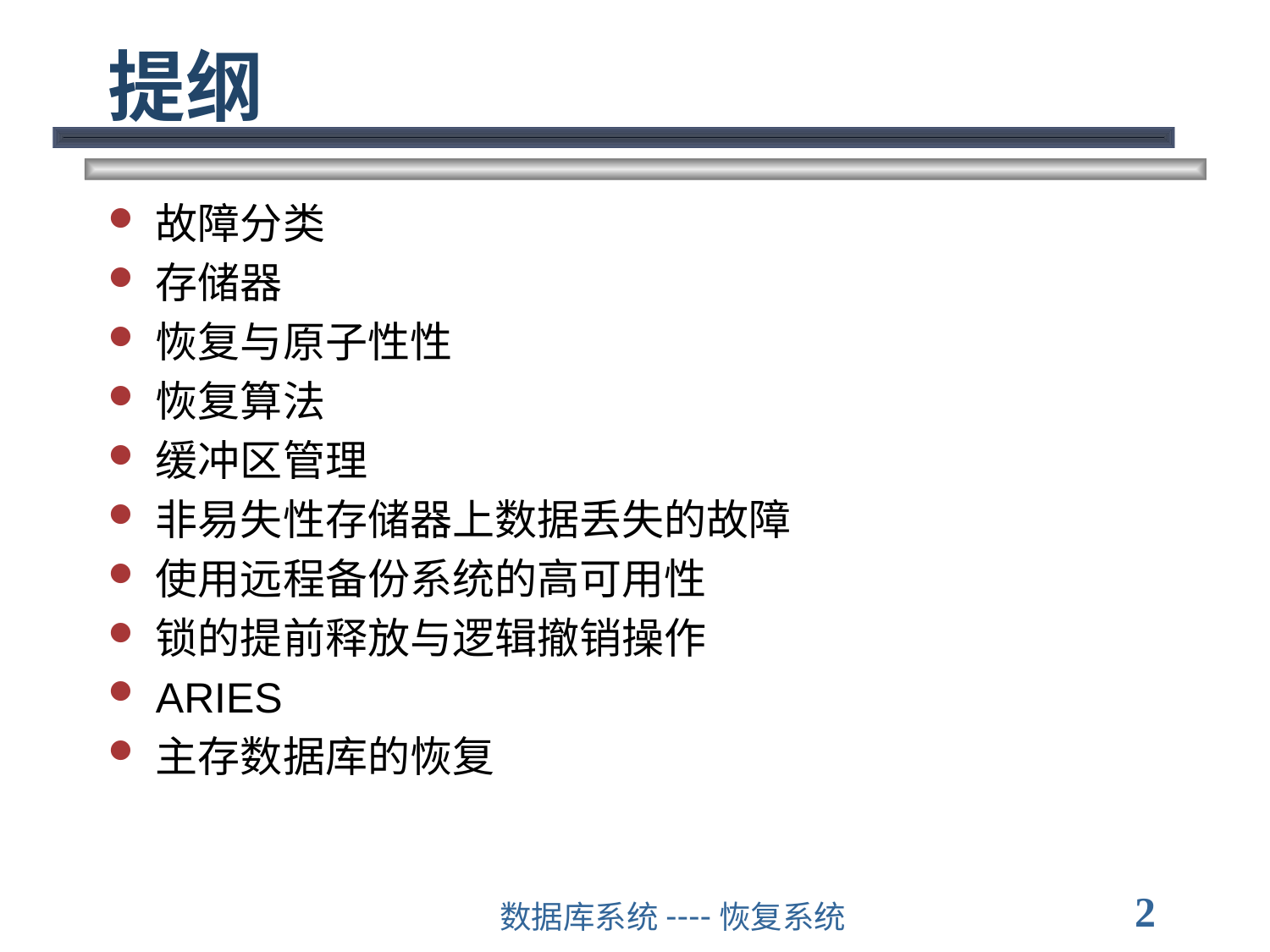

# 提纲
故障分类
存储器
恢复与原子性性
恢复算法
缓冲区管理
非易失性存储器上数据丢失的故障
使用远程备份系统的高可用性
锁的提前释放与逻辑撤销操作
ARIES
主存数据库的恢复

2
数据库系统----恢复系统